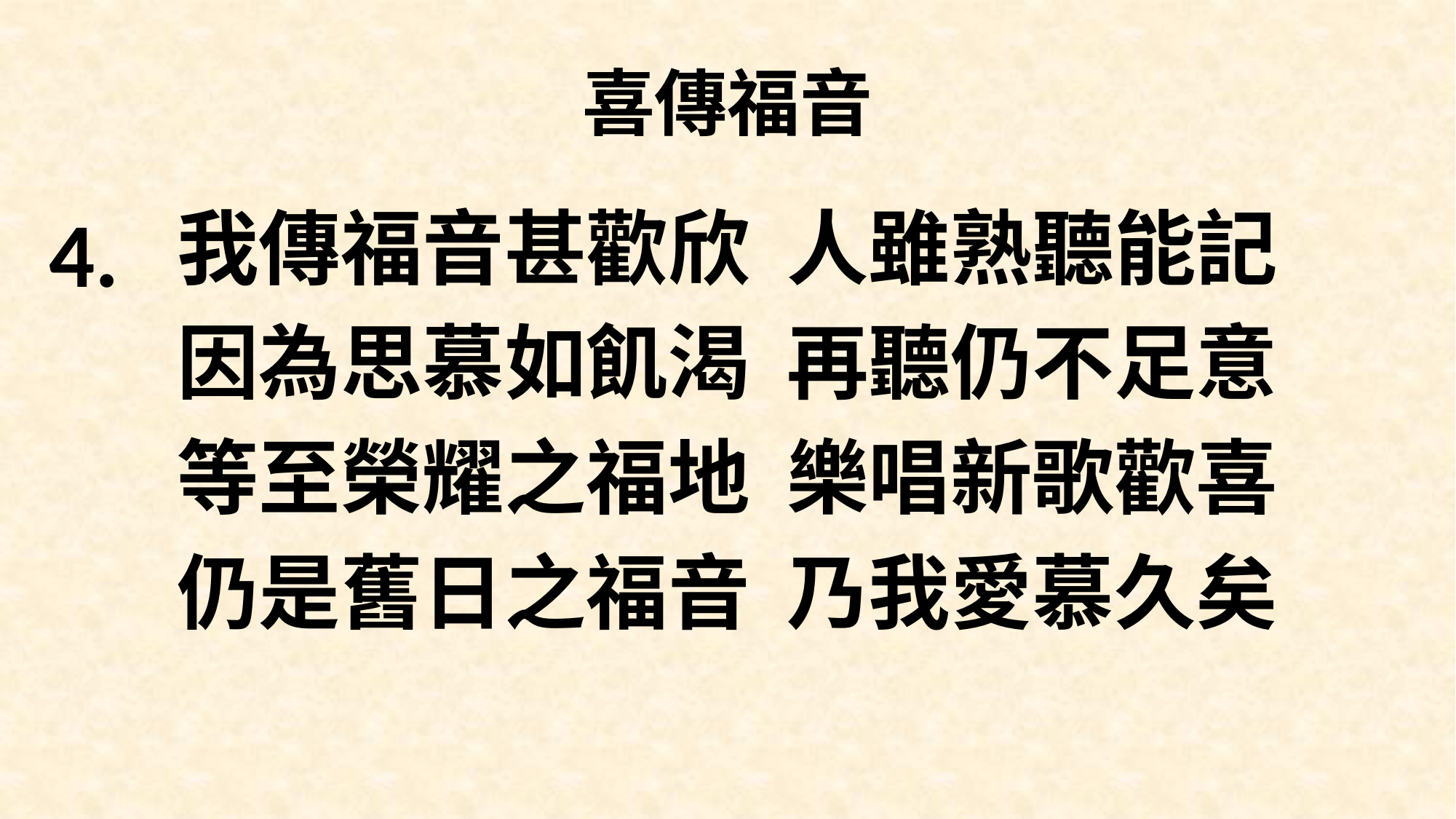

# 喜傳福音
4.
我傳福音甚歡欣  人雖熟聽能記
因為思慕如飢渴  再聽仍不足意
等至榮耀之福地  樂唱新歌歡喜
仍是舊日之福音  乃我愛慕久矣